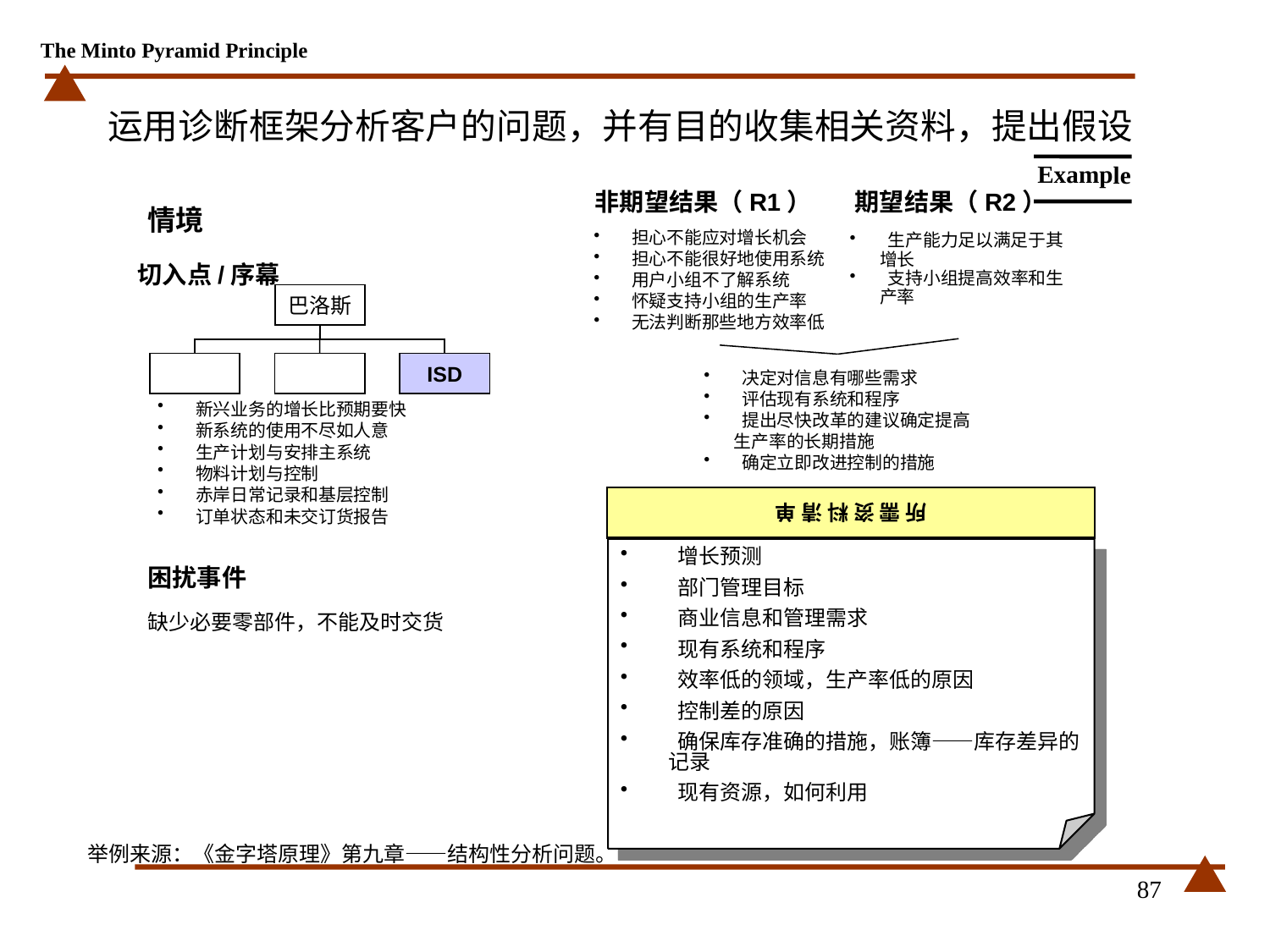

# 运用诊断框架分析客户的问题，并有目的收集相关资料，提出假设
Example

期望结果（R2）
非期望结果（R1）
情境
 担心不能应对增长机会
 担心不能很好地使用系统
 用户小组不了解系统
 怀疑支持小组的生产率
 无法判断那些地方效率低
 生产能力足以满足于其增长
 支持小组提高效率和生产率

切入点/序幕
巴洛斯

ISD
 决定对信息有哪些需求
 评估现有系统和程序
 提出尽快改革的建议确定提高生产率的长期措施
 确定立即改进控制的措施
 新兴业务的增长比预期要快
 新系统的使用不尽如人意
 生产计划与安排主系统
 物料计划与控制
 赤岸日常记录和基层控制
 订单状态和未交订货报告
所 需 资 料 清 单
 增长预测
 部门管理目标
 商业信息和管理需求
 现有系统和程序
 效率低的领域，生产率低的原因
 控制差的原因
 确保库存准确的措施，账簿——库存差异的记录
 现有资源，如何利用
困扰事件
缺少必要零部件，不能及时交货
举例来源：《金字塔原理》第九章——结构性分析问题。
87